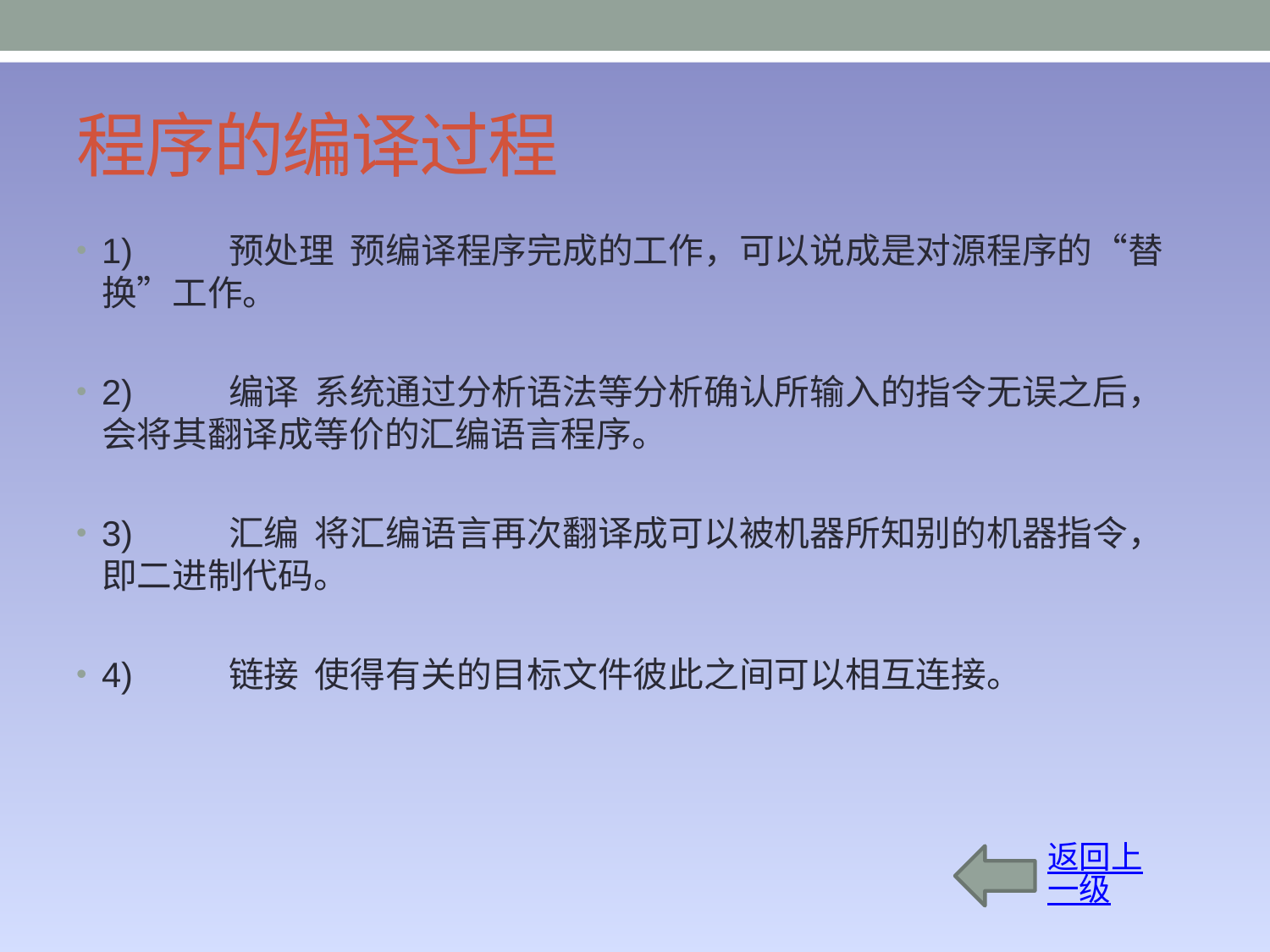

# 程序的编译过程
1)	预处理  预编译程序完成的工作，可以说成是对源程序的“替换”工作。

2)	编译  系统通过分析语法等分析确认所输入的指令无误之后，会将其翻译成等价的汇编语言程序。

3)	汇编  将汇编语言再次翻译成可以被机器所知别的机器指令，即二进制代码。

4)	链接  使得有关的目标文件彼此之间可以相互连接。

返回上一级